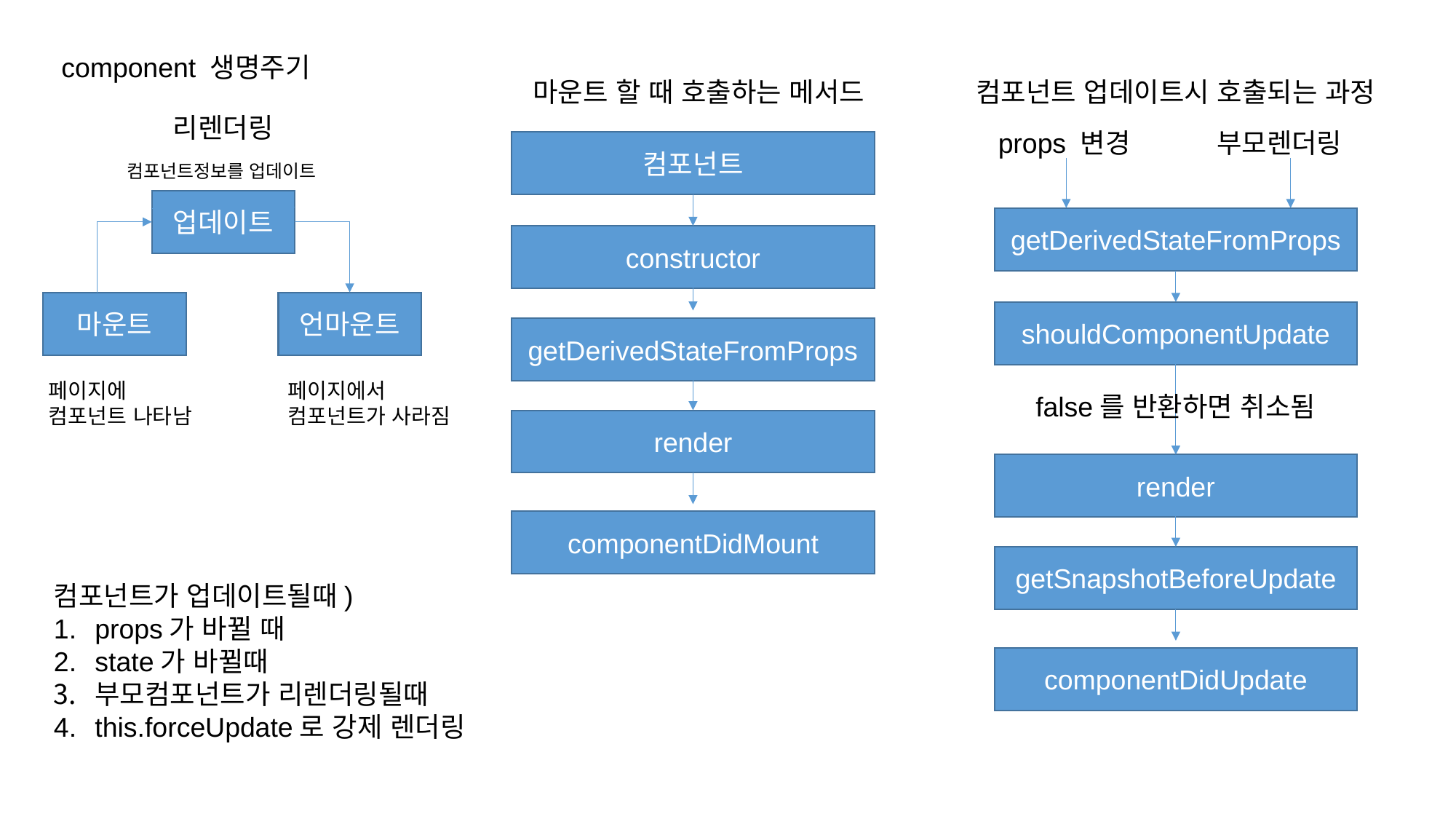

component 생명주기
마운트 할 때 호출하는 메서드
컴포넌트 업데이트시 호출되는 과정
리렌더링
props 변경
부모렌더링
컴포넌트
컴포넌트정보를 업데이트
업데이트
getDerivedStateFromProps
constructor
마운트
언마운트
shouldComponentUpdate
getDerivedStateFromProps
페이지에
컴포넌트 나타남
페이지에서
컴포넌트가 사라짐
false를 반환하면 취소됨
render
render
componentDidMount
getSnapshotBeforeUpdate
컴포넌트가 업데이트될때)
props가 바뀔 때
state가 바뀔때
부모컴포넌트가 리렌더링될때
this.forceUpdate로 강제 렌더링
componentDidUpdate